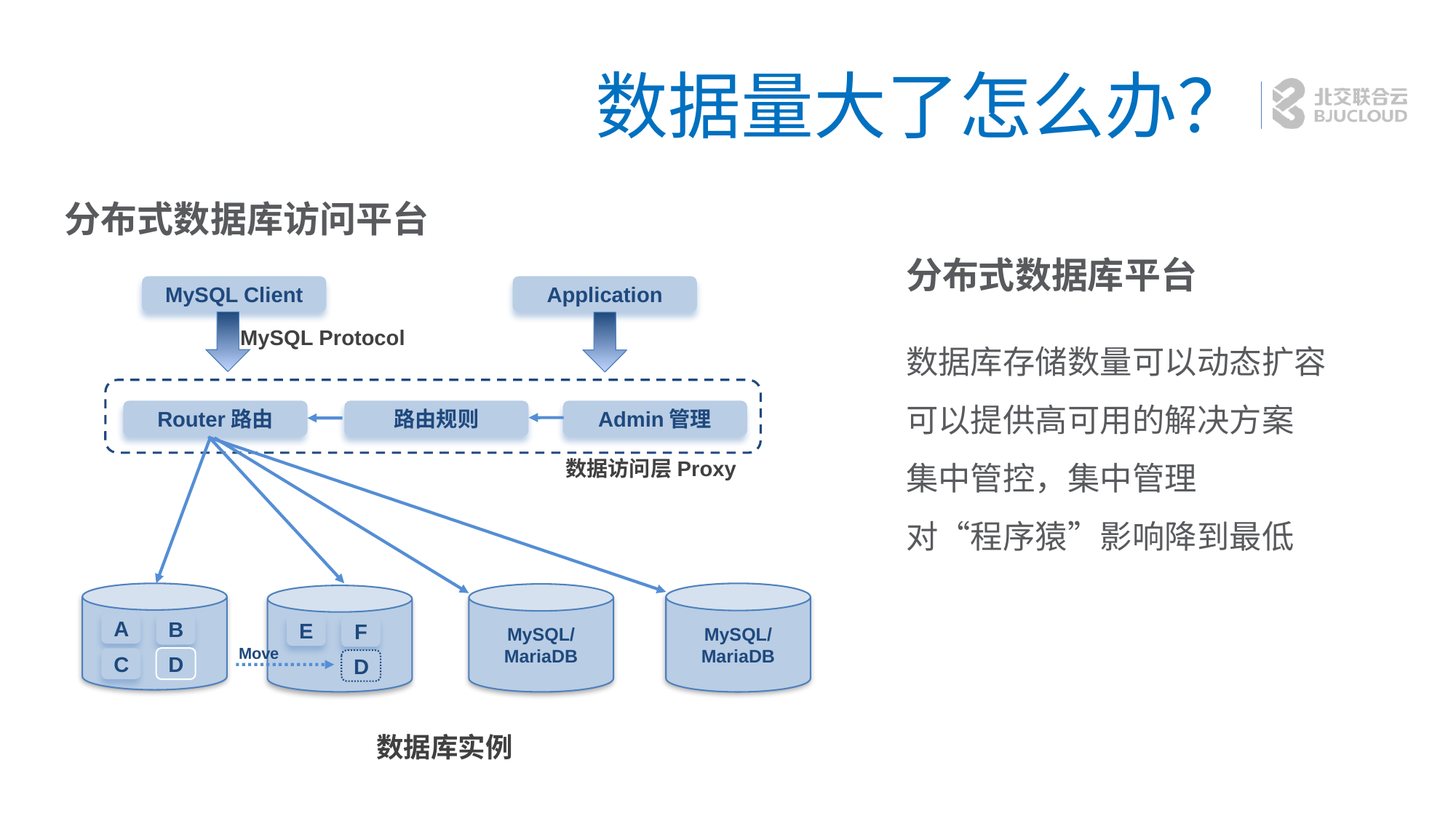

# 数据量大了怎么办？
分布式数据库访问平台
分布式数据库平台
Application
MySQL Client

MySQL Protocol

路由规则
Admin管理
Router路由

数据访问层Proxy

MySQL/
MariaDB
MySQL/
MariaDB

A
B
E
F
Move
D
C
D

数据库实例
数据库存储数量可以动态扩容
可以提供高可用的解决方案
集中管控，集中管理
对“程序猿”影响降到最低